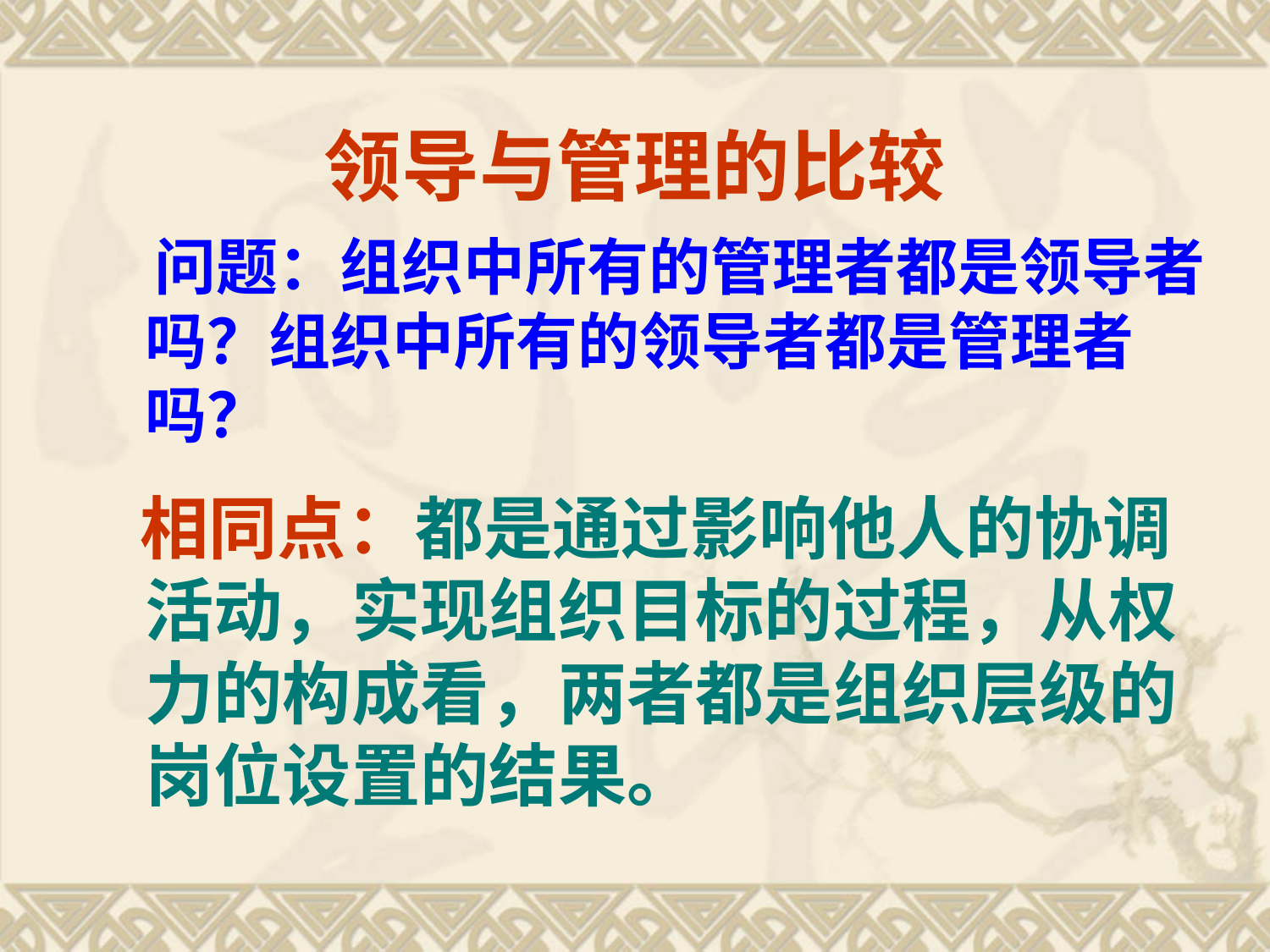

# 领导与管理的比较
   问题：组织中所有的管理者都是领导者吗？组织中所有的领导者都是管理者吗？
  相同点：都是通过影响他人的协调活动，实现组织目标的过程，从权力的构成看，两者都是组织层级的岗位设置的结果。